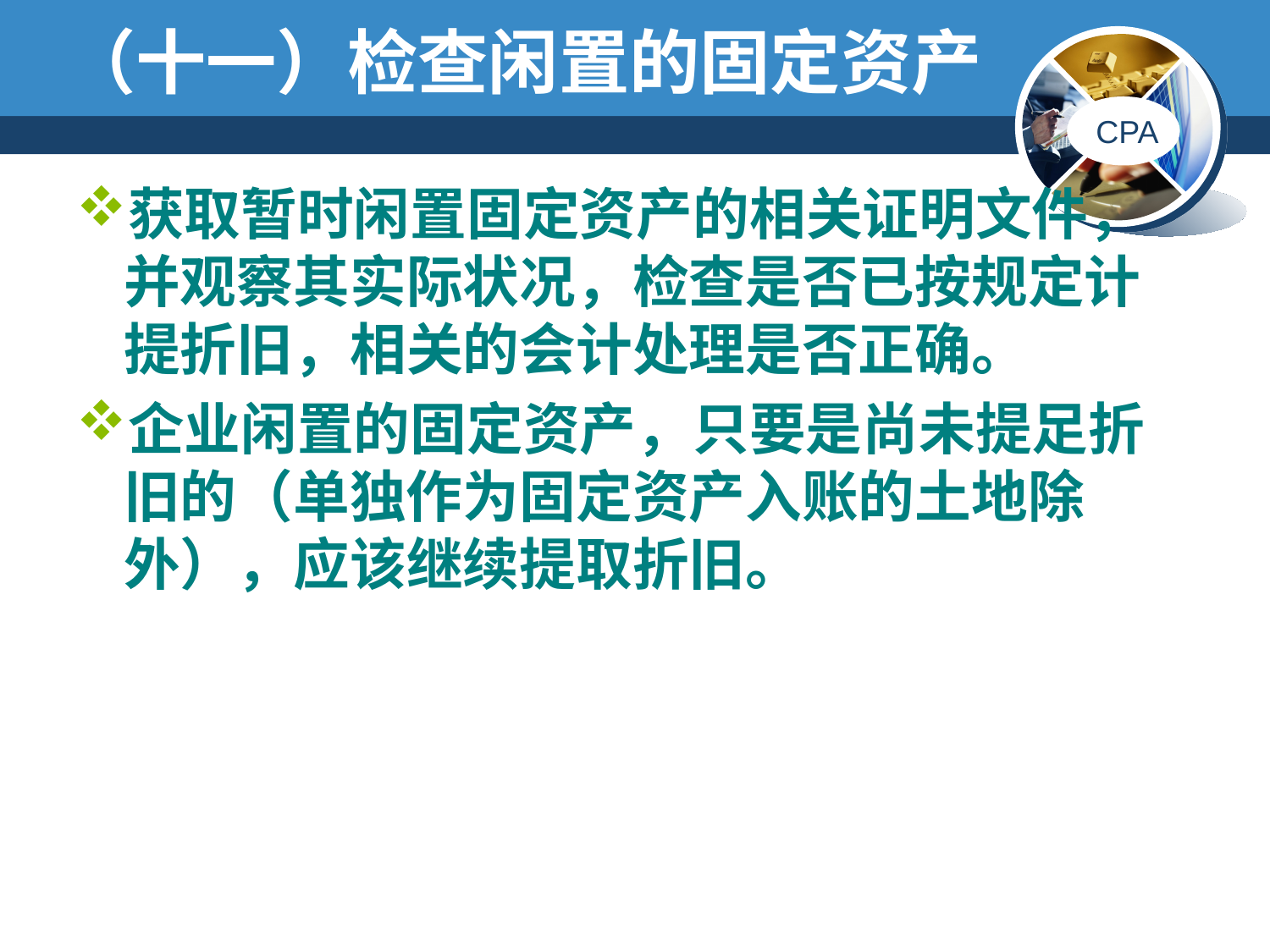

# （十一）检查闲置的固定资产
获取暂时闲置固定资产的相关证明文件，并观察其实际状况，检查是否已按规定计提折旧，相关的会计处理是否正确。
企业闲置的固定资产，只要是尚未提足折旧的（单独作为固定资产入账的土地除外），应该继续提取折旧。